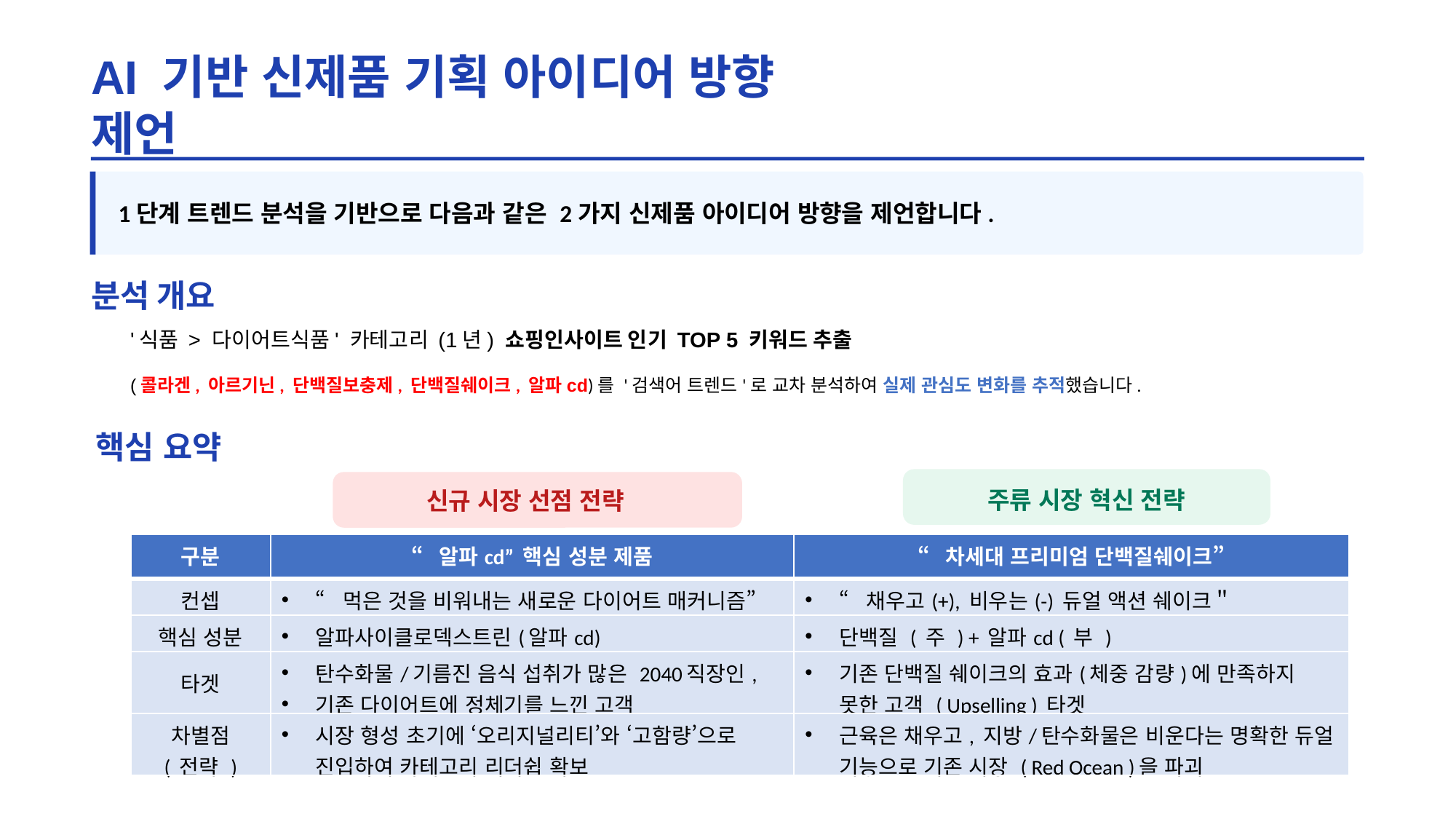

AI 기반 신제품 기획 아이디어 방향 제언

1단계 트렌드 분석을 기반으로 다음과 같은 2가지 신제품 아이디어 방향을 제언합니다.
분석 개요
'식품 > 다이어트식품' 카테고리 (1년) 쇼핑인사이트 인기 TOP 5 키워드 추출
(콜라겐, 아르기닌, 단백질보충제, 단백질쉐이크, 알파cd)를 '검색어 트렌드'로 교차 분석하여 실제 관심도 변화를 추적했습니다.

핵심 요약

주류 시장 혁신 전략

신규 시장 선점 전략
| 구분 | “알파cd” 핵심 성분 제품 | “차세대 프리미엄 단백질쉐이크” |
| --- | --- | --- |
| 컨셉 | “먹은 것을 비워내는 새로운 다이어트 매커니즘” | “채우고(+), 비우는(-) 듀얼 액션 쉐이크＂ |
| 핵심 성분 | 알파사이클로덱스트린(알파cd) | 단백질 ( 주 ) + 알파cd ( 부 ) |
| 타겟 | 탄수화물/기름진 음식 섭취가 많은 2040직장인, 기존 다이어트에 정체기를 느낀 고객 | 기존 단백질 쉐이크의 효과(체중 감량)에 만족하지 못한 고객 ( Upselling ) 타겟 |
| 차별점 ( 전략 ) | 시장 형성 초기에 ‘오리지널리티’와 ‘고함량’으로 진입하여 카테고리 리더쉽 확보 | 근육은 채우고, 지방/탄수화물은 비운다는 명확한 듀얼 기능으로 기존 시장 ( Red Ocean )을 파괴 |